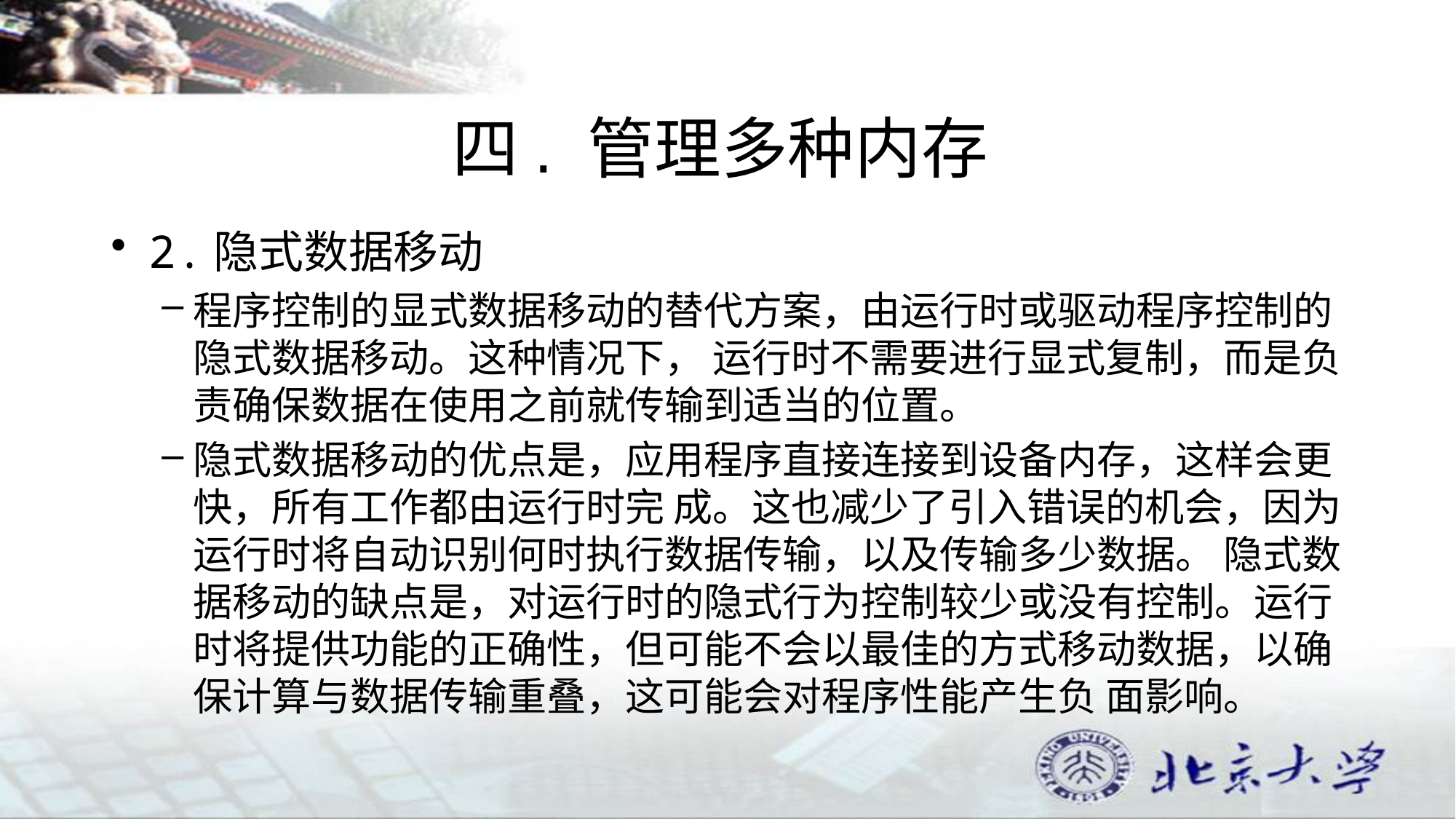

# 四. 管理多种内存
2.隐式数据移动
程序控制的显式数据移动的替代方案，由运行时或驱动程序控制的隐式数据移动。这种情况下， 运行时不需要进行显式复制，而是负责确保数据在使用之前就传输到适当的位置。
隐式数据移动的优点是，应用程序直接连接到设备内存，这样会更快，所有工作都由运行时完 成。这也减少了引入错误的机会，因为运行时将自动识别何时执行数据传输，以及传输多少数据。 隐式数据移动的缺点是，对运行时的隐式行为控制较少或没有控制。运行时将提供功能的正确性，但可能不会以最佳的方式移动数据，以确保计算与数据传输重叠，这可能会对程序性能产生负 面影响。